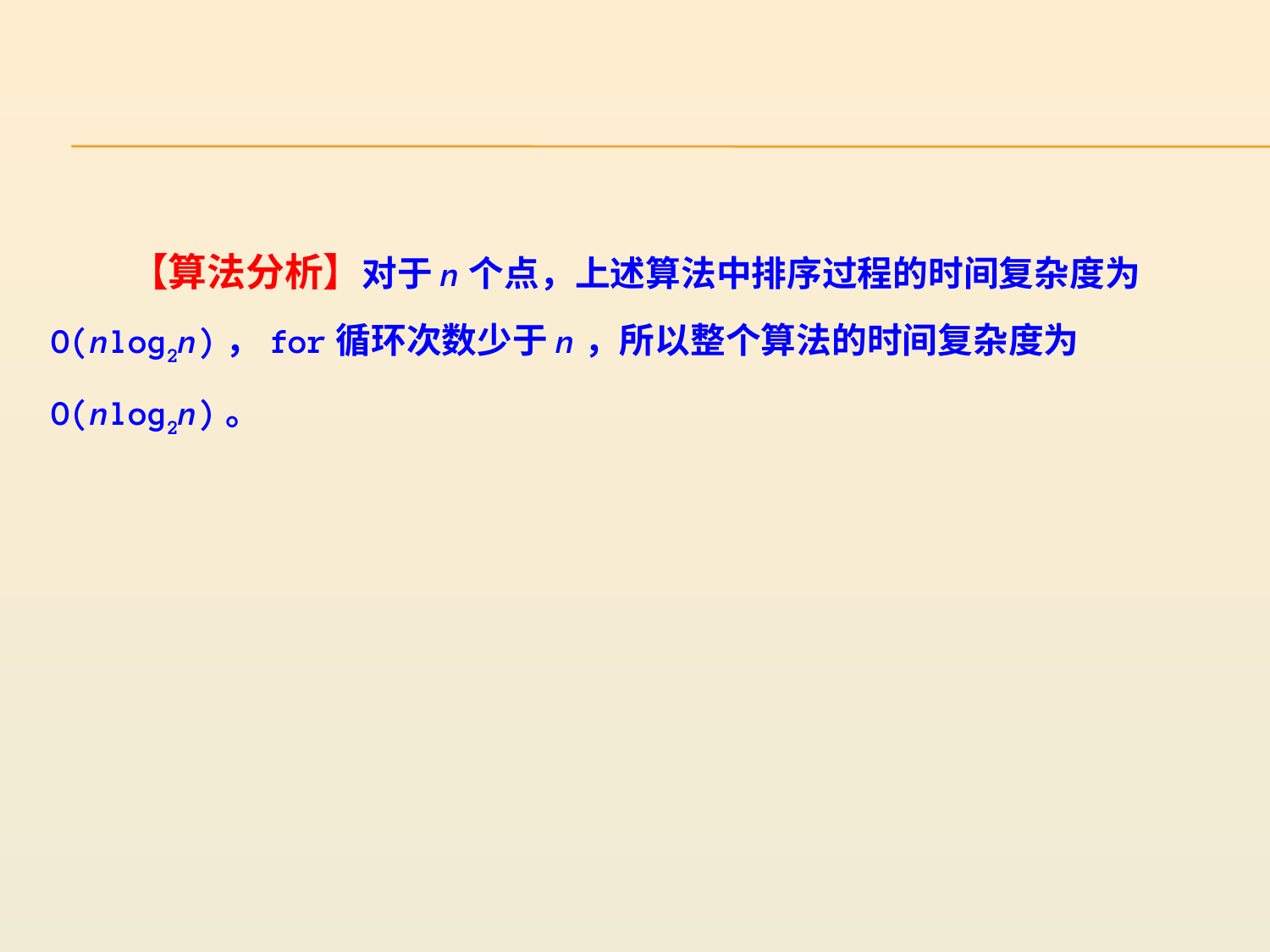

【算法分析】对于n个点，上述算法中排序过程的时间复杂度为O(nlog2n)，for循环次数少于n，所以整个算法的时间复杂度为O(nlog2n)。